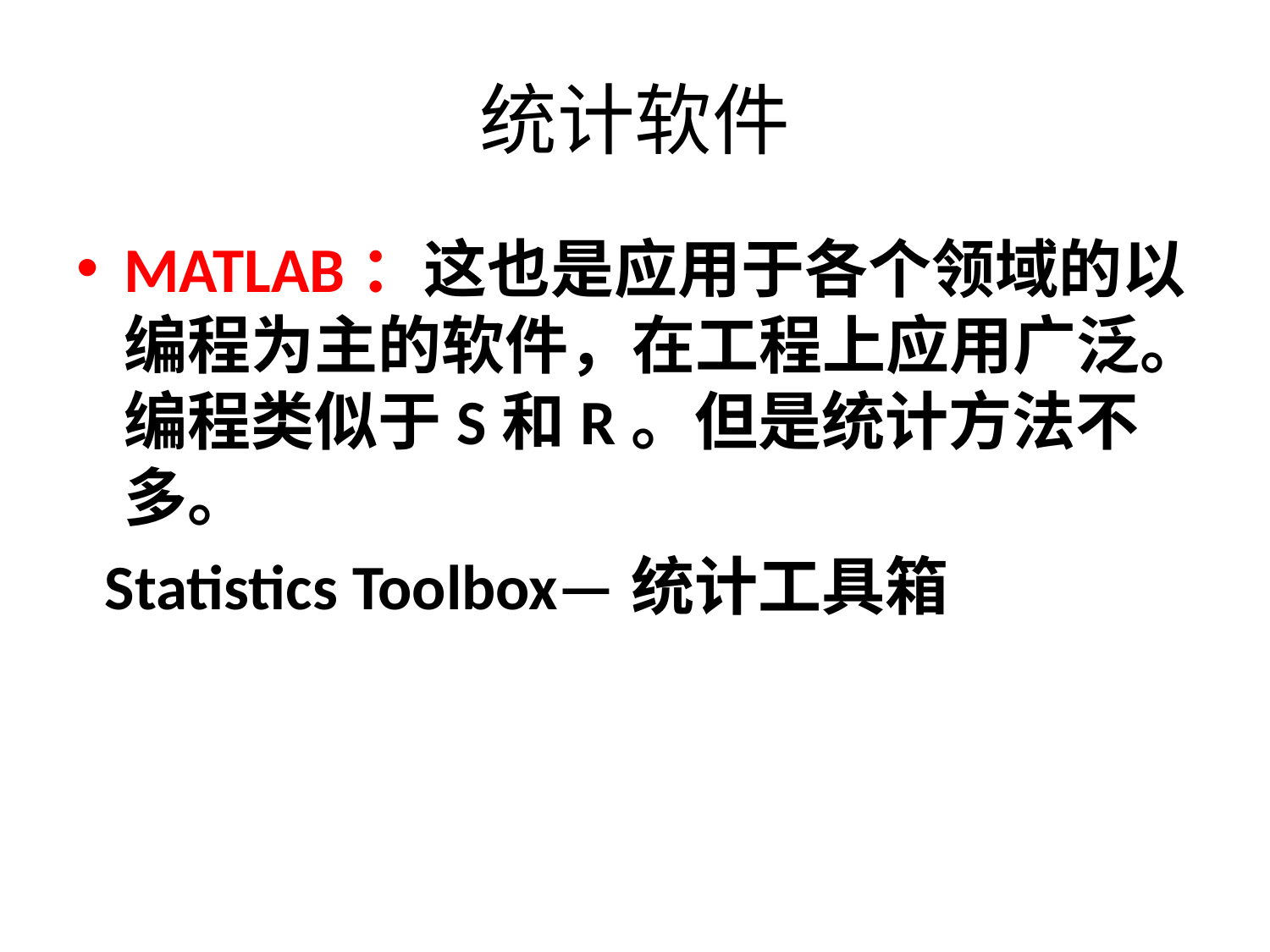

# 统计软件
MATLAB：这也是应用于各个领域的以编程为主的软件，在工程上应用广泛。编程类似于S和R。但是统计方法不多。
  Statistics Toolbox—统计工具箱